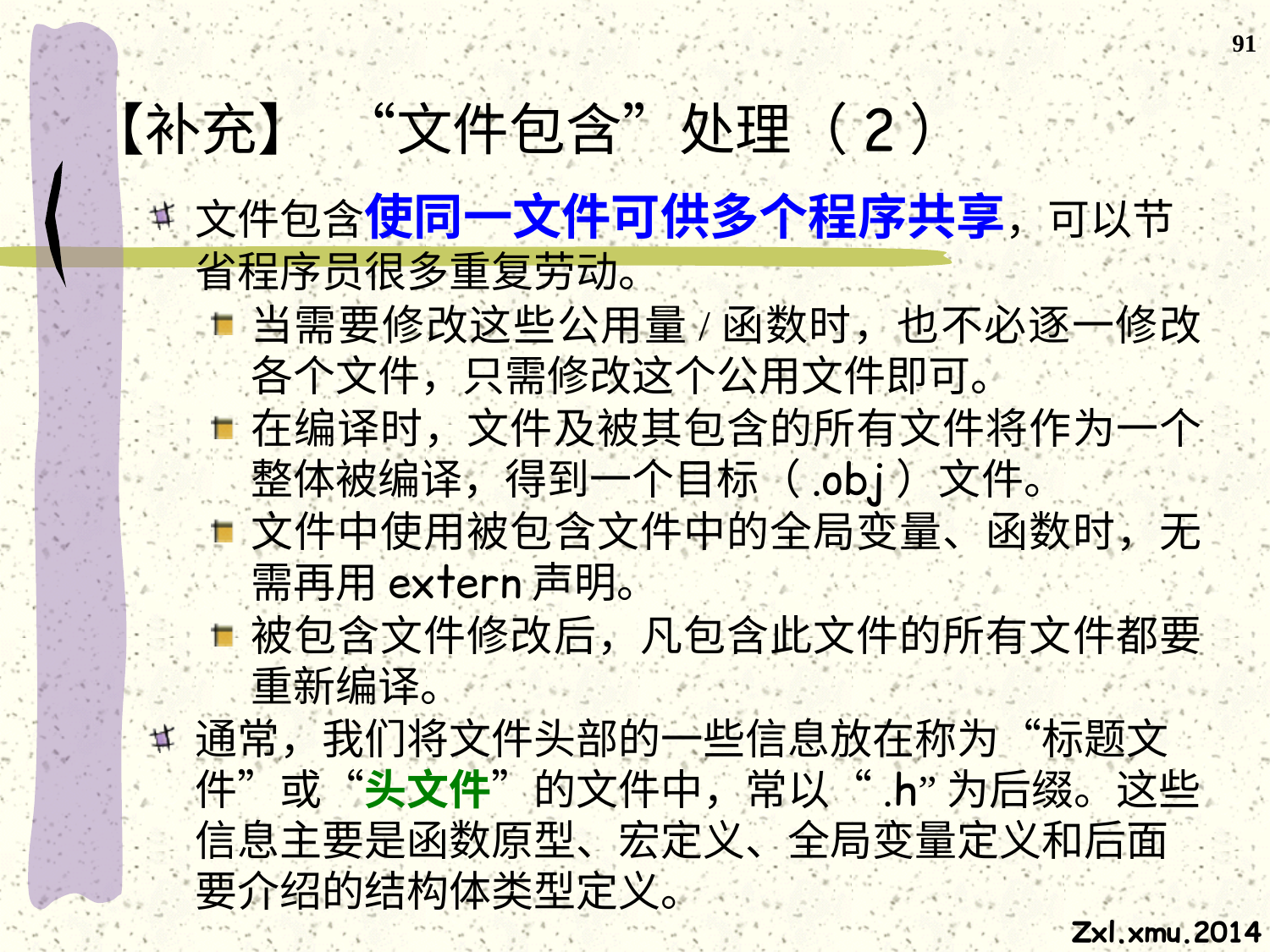

91
【补充】  “文件包含”处理（2）
文件包含使同一文件可供多个程序共享，可以节省程序员很多重复劳动。
当需要修改这些公用量/函数时，也不必逐一修改各个文件，只需修改这个公用文件即可。
在编译时，文件及被其包含的所有文件将作为一个整体被编译，得到一个目标（.obj）文件。
文件中使用被包含文件中的全局变量、函数时，无需再用extern声明。
被包含文件修改后，凡包含此文件的所有文件都要重新编译。
通常，我们将文件头部的一些信息放在称为“标题文件”或“头文件”的文件中，常以“.h”为后缀。这些信息主要是函数原型、宏定义、全局变量定义和后面要介绍的结构体类型定义。